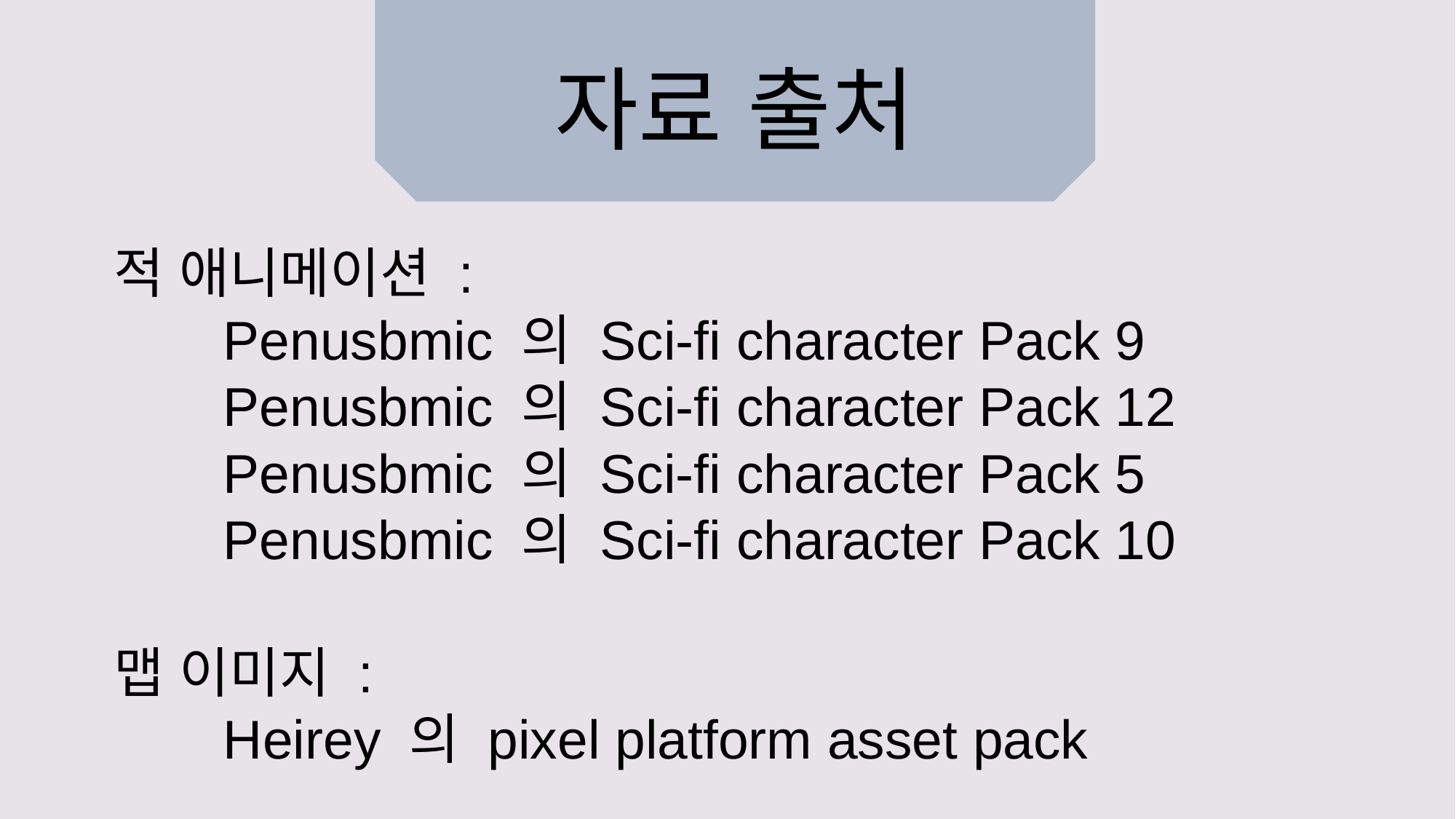

# 자료 출처
적 애니메이션 :
	Penusbmic 의 Sci-fi character Pack 9
	Penusbmic 의 Sci-fi character Pack 12
	Penusbmic 의 Sci-fi character Pack 5
	Penusbmic 의 Sci-fi character Pack 10

맵 이미지 :
	Heirey 의 pixel platform asset pack